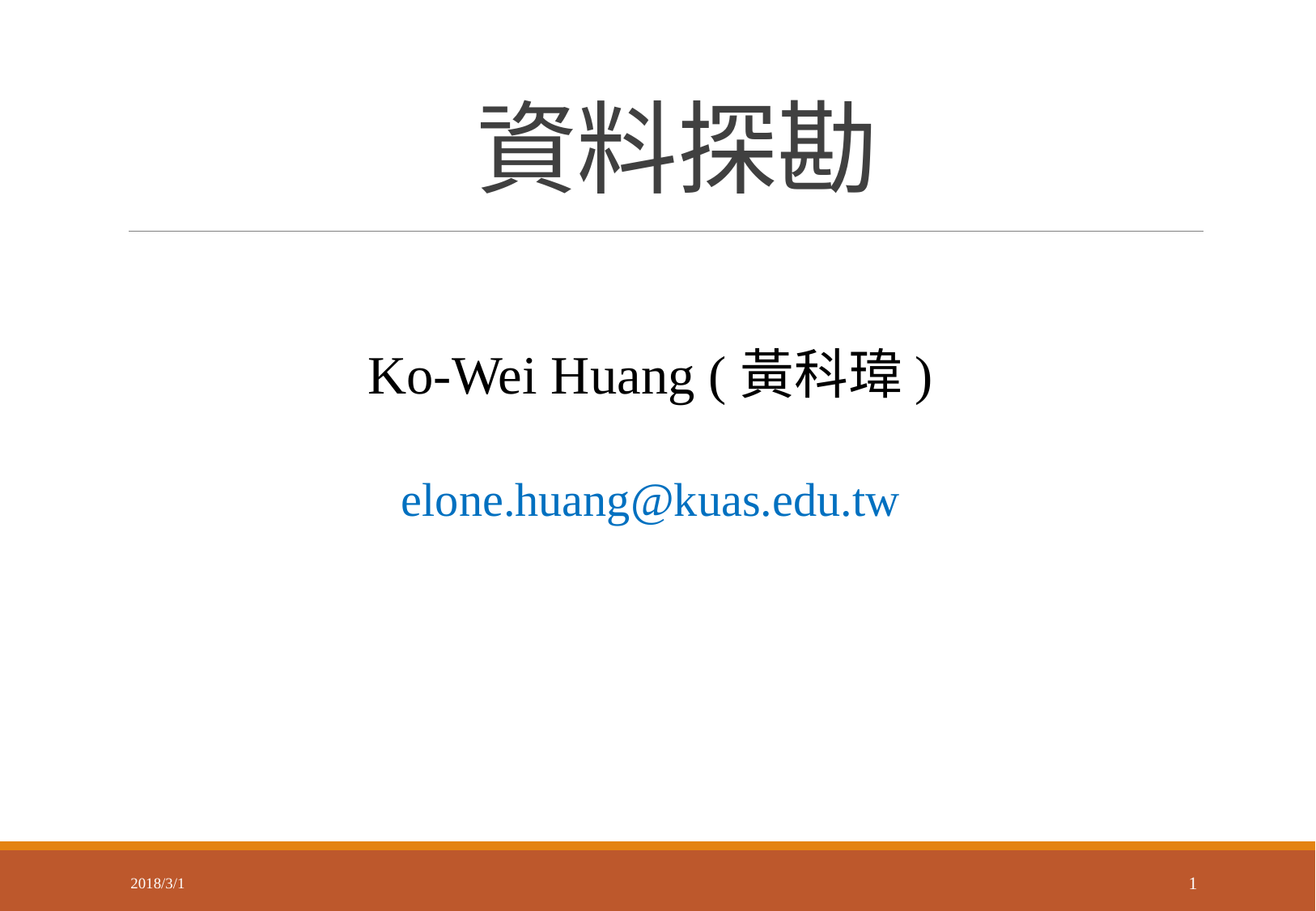

# 資料探勘
Ko-Wei Huang (黃科瑋)

elone.huang@kuas.edu.tw

2018/3/1
1